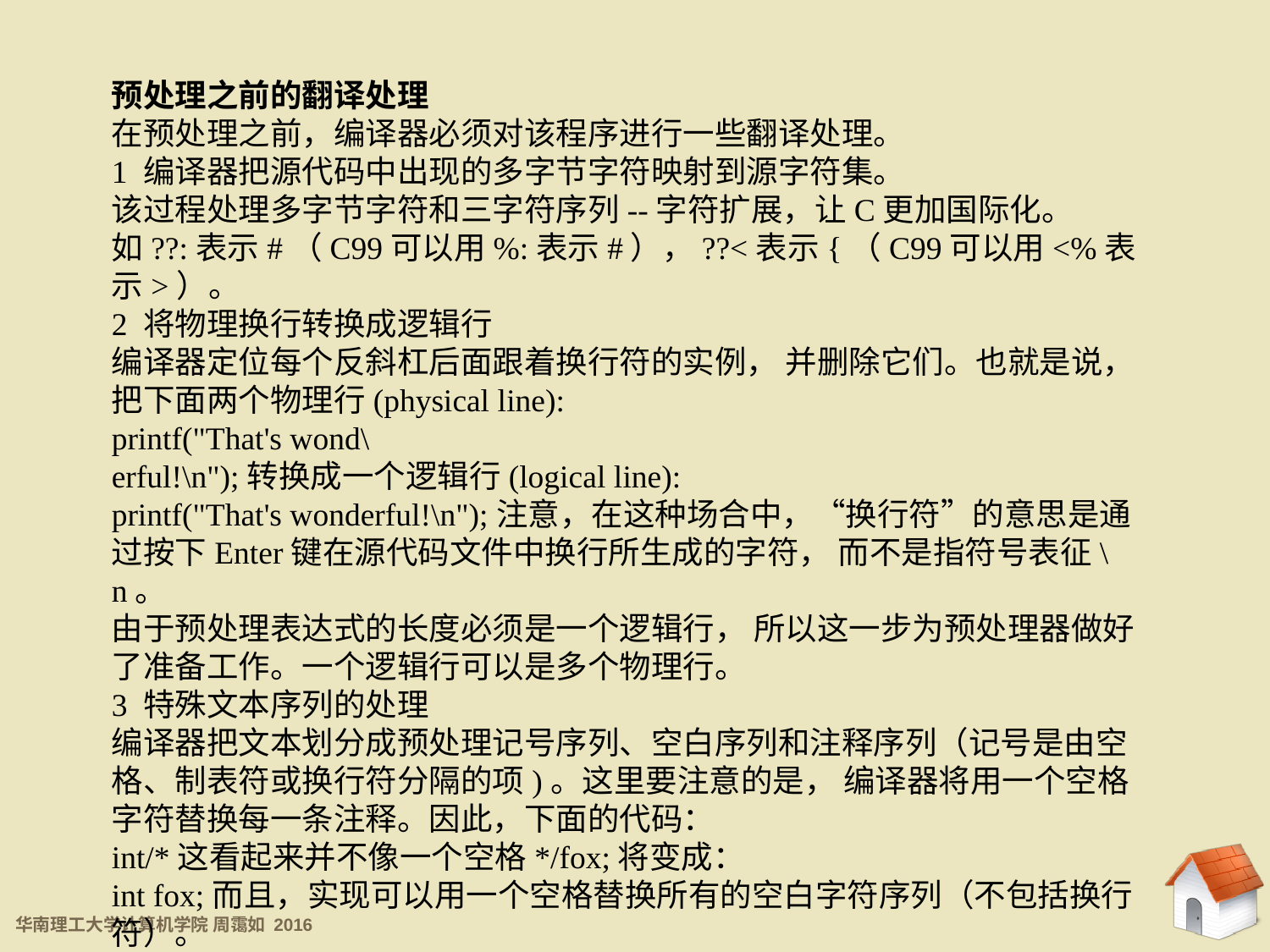

预处理之前的翻译处理
在预处理之前，编译器必须对该程序进行一些翻译处理。
1 编译器把源代码中出现的多字节字符映射到源字符集。
该过程处理多字节字符和三字符序列--字符扩展，让C更加国际化。
如??:表示#（C99可以用%:表示#），??<表示{（C99可以用<%表示>）。
2 将物理换行转换成逻辑行
编译器定位每个反斜杠后面跟着换行符的实例， 并删除它们。也就是说， 把下面两个物理行(physical line):
printf("That's wond\
erful!\n");转换成一个逻辑行(logical line):
printf("That's wonderful!\n");注意，在这种场合中，“换行符”的意思是通过按下Enter键在源代码文件中换行所生成的字符， 而不是指符号表征\n。
由于预处理表达式的长度必须是一个逻辑行， 所以这一步为预处理器做好了准备工作。一个逻辑行可以是多个物理行。
3 特殊文本序列的处理
编译器把文本划分成预处理记号序列、空白序列和注释序列（记号是由空格、制表符或换行符分隔的项)。这里要注意的是， 编译器将用一个空格字符替换每一条注释。因此，下面的代码：
int/*这看起来并不像一个空格*/fox;将变成：
int fox;而且，实现可以用一个空格替换所有的空白字符序列（不包括换行符）。